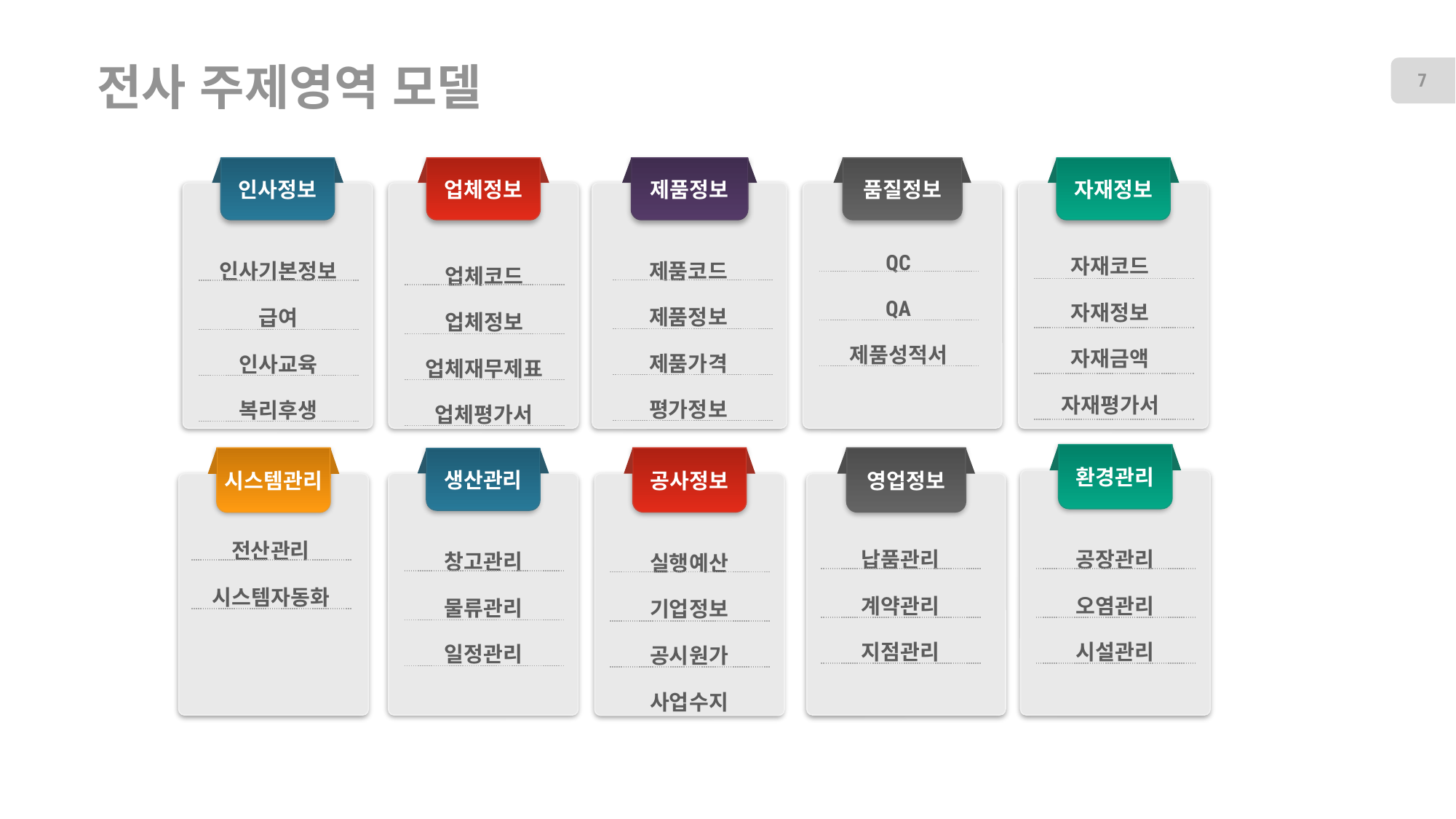

# 전사 주제영역 모델
7

인사정보

품질정보

업체정보

제품정보

자재정보

QC
QA
제품성적서

자재코드
자재정보
자재금액
자재평가서

제품코드
제품정보
제품가격
평가정보
인사기본정보
급여
인사교육
복리후생
업체코드
업체정보
업체재무제표
업체평가서

환경관리

시스템관리

공사정보

영업정보

생산관리

전산관리
시스템자동화

납품관리
계약관리
지점관리
공장관리
오염관리
시설관리

창고관리
물류관리
일정관리
실행예산
기업정보
공시원가
사업수지